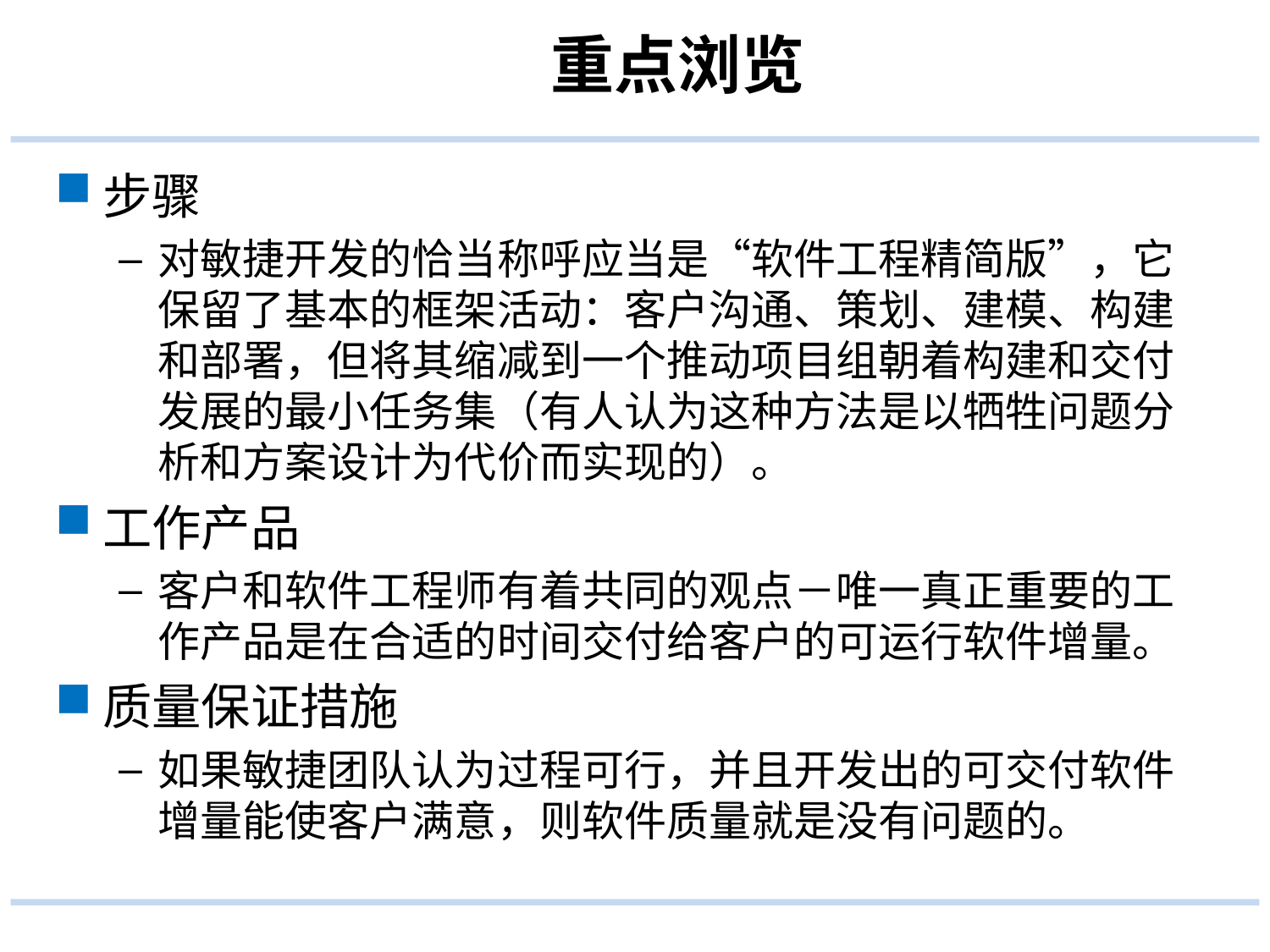

# 重点浏览
步骤
对敏捷开发的恰当称呼应当是“软件工程精简版”，它保留了基本的框架活动：客户沟通、策划、建模、构建和部署，但将其缩减到一个推动项目组朝着构建和交付发展的最小任务集（有人认为这种方法是以牺牲问题分析和方案设计为代价而实现的）。
工作产品
客户和软件工程师有着共同的观点－唯一真正重要的工作产品是在合适的时间交付给客户的可运行软件增量。
质量保证措施
如果敏捷团队认为过程可行，并且开发出的可交付软件增量能使客户满意，则软件质量就是没有问题的。
3